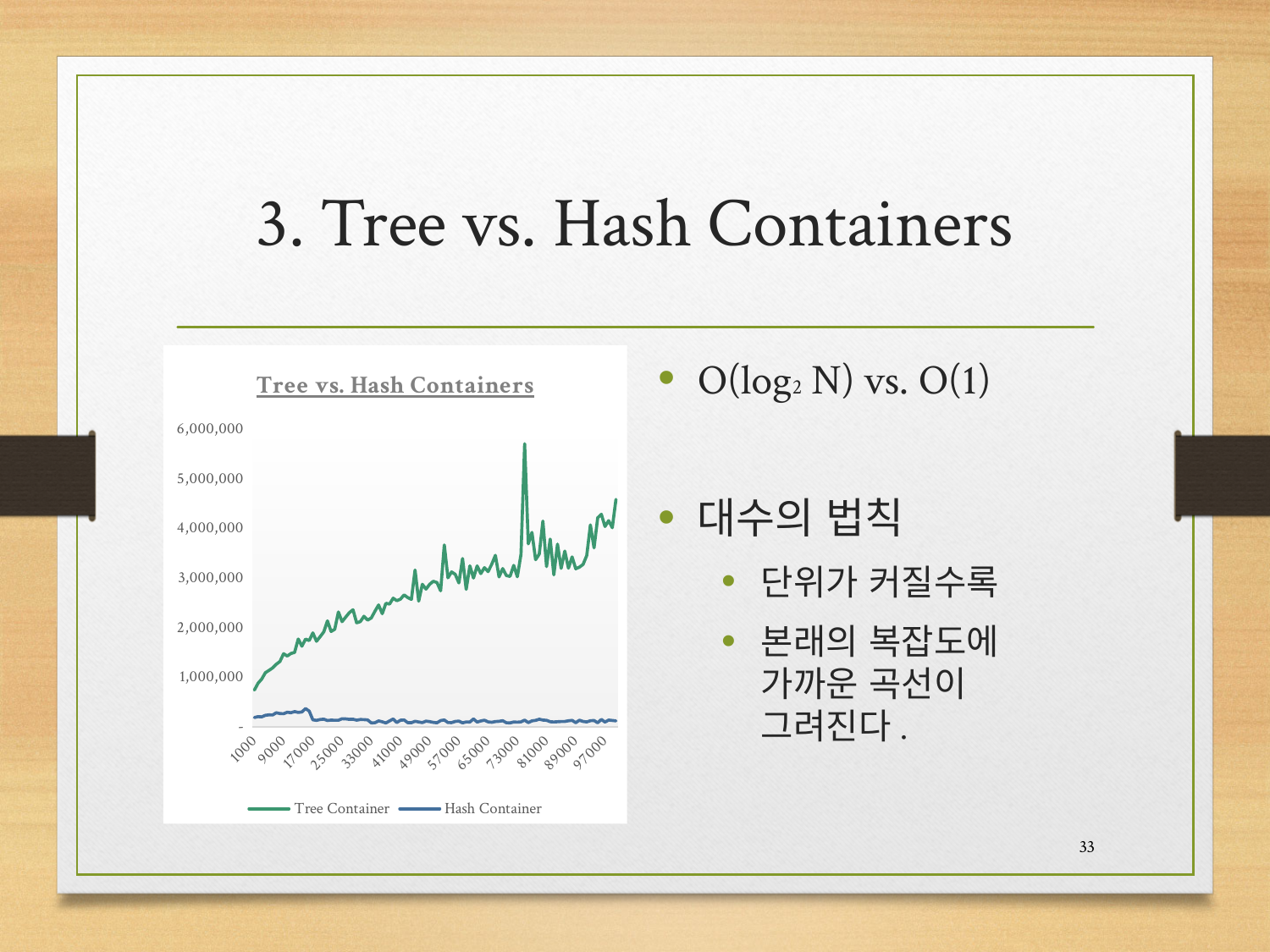

# 3. Tree vs. Hash Containers
O(log2 N) vs. O(1)

대수의 법칙
단위가 커질수록
본래의 복잡도에 가까운 곡선이 그려진다.

### Chart: Tree vs. Hash Containers

| Category | Tree Container | Hash Container |
|---|---|---|
| 1000 | 740142.0 | 187354.0 |
| 2000 | 877735.0 | 206254.0 |
| 3000 | 961212.0 | 200852.0 |
| 4000 | 1088900.0 | 231850.0 |
| 5000 | 1137519.0 | 240508.0 |
| 6000 | 1186337.0 | 239264.0 |
| 7000 | 1259948.0 | 283752.0 |
| 8000 | 1317000.0 | 266753.0 |
| 9000 | 1473076.0 | 263691.0 |
| 10000 | 1426407.0 | 294391.0 |
| 11000 | 1476465.0 | 283848.0 |
| 12000 | 1498356.0 | 307263.0 |
| 13000 | 1768302.0 | 290085.0 |
| 14000 | 1623698.0 | 299385.0 |
| 15000 | 1766286.0 | 368212.0 |
| 16000 | 1737368.0 | 317949.0 |
| 17000 | 1891067.0 | 141713.0 |
| 18000 | 1723028.0 | 130145.0 |
| 19000 | 1816025.0 | 147567.0 |
| 20000 | 1912538.0 | 154157.0 |
| 21000 | 2133520.0 | 127747.0 |
| 22000 | 1920799.0 | 135154.0 |
| 23000 | 1964690.0 | 132701.0 |
| 24000 | 2312632.0 | 132747.0 |
| 25000 | 2117914.0 | 162706.0 |
| 26000 | 2208704.0 | 160676.0 |
| 27000 | 2299691.0 | 150609.0 |
| 28000 | 2357780.0 | 153036.0 |
| 29000 | 2094650.0 | 134147.0 |
| 30000 | 2118287.0 | 147010.0 |
| 31000 | 2226225.0 | 145474.0 |
| 32000 | 2149053.0 | 139564.0 |
| 33000 | 2193201.0 | 79000.0 |
| 34000 | 2327696.0 | 83126.0 |
| 35000 | 2453472.0 | 118912.0 |
| 36000 | 2278140.0 | 101780.0 |
| 37000 | 2486593.0 | 77997.0 |
| 38000 | 2472799.0 | 119198.0 |
| 39000 | 2590328.0 | 158404.0 |
| 40000 | 2540188.0 | 86025.0 |
| 41000 | 2570864.0 | 133709.0 |
| 42000 | 2657241.0 | 138638.0 |
| 43000 | 2602990.0 | 84132.0 |
| 44000 | 2566614.0 | 82647.0 |
| 45000 | 3158676.0 | 112317.0 |
| 46000 | 2530801.0 | 97983.0 |
| 47000 | 2871201.0 | 84784.0 |
| 48000 | 2772167.0 | 115552.0 |
| 49000 | 2870734.0 | 105577.0 |
| 50000 | 2931878.0 | 90212.0 |
| 51000 | 2905764.0 | 82169.0 |
| 52000 | 2738536.0 | 125918.0 |
| 53000 | 3663995.0 | 137916.0 |
| 54000 | 3002322.0 | 86056.0 |
| 55000 | 3121066.0 | 85068.0 |
| 56000 | 3071059.0 | 109369.0 |
| 57000 | 2898014.0 | 115697.0 |
| 58000 | 3390185.0 | 79724.0 |
| 59000 | 2768118.0 | 99026.0 |
| 60000 | 3243594.0 | 97414.0 |
| 61000 | 2997131.0 | 158008.0 |
| 62000 | 3241827.0 | 96525.0 |
| 63000 | 3086565.0 | 118277.0 |
| 64000 | 3206522.0 | 133914.0 |
| 65000 | 3127074.0 | 99669.0 |
| 66000 | 3275819.0 | 92057.0 |
| 67000 | 3454376.0 | 106651.0 |
| 68000 | 3020250.0 | 111237.0 |
| 69000 | 3188191.0 | 123191.0 |
| 70000 | 3047296.0 | 83274.0 |
| 71000 | 3029759.0 | 79245.0 |
| 72000 | 3252993.0 | 98603.0 |
| 73000 | 3022466.0 | 94507.0 |
| 74000 | 3476011.0 | 100599.0 |
| 75000 | 5702005.0 | 134889.0 |
| 76000 | 3685474.0 | 84610.0 |
| 77000 | 3916011.0 | 120058.0 |
| 78000 | 3365937.0 | 130556.0 |
| 79000 | 3479090.0 | 153323.0 |
| 80000 | 4144313.0 | 136643.0 |
| 81000 | 3227846.0 | 131243.0 |
| 82000 | 3781731.0 | 103392.0 |
| 83000 | 3061704.0 | 97733.0 |
| 84000 | 3680171.0 | 103044.0 |
| 85000 | 3192267.0 | 107216.0 |
| 86000 | 3540328.0 | 108085.0 |
| 87000 | 3195301.0 | 122090.0 |
| 88000 | 3422849.0 | 130749.0 |
| 89000 | 3184019.0 | 84369.0 |
| 90000 | 3216217.0 | 133495.0 |
| 91000 | 3271271.0 | 108587.0 |
| 92000 | 3450439.0 | 98745.0 |
| 93000 | 4066349.0 | 123535.0 |
| 94000 | 3604699.0 | 126791.0 |
| 95000 | 4210320.0 | 82276.0 |
| 96000 | 4281045.0 | 149187.0 |
| 97000 | 4035360.0 | 96474.0 |
| 98000 | 4152357.0 | 136372.0 |
| 99000 | 4010369.0 | 128206.0 |
| 100000 | 4580719.0 | 120233.0 |
33